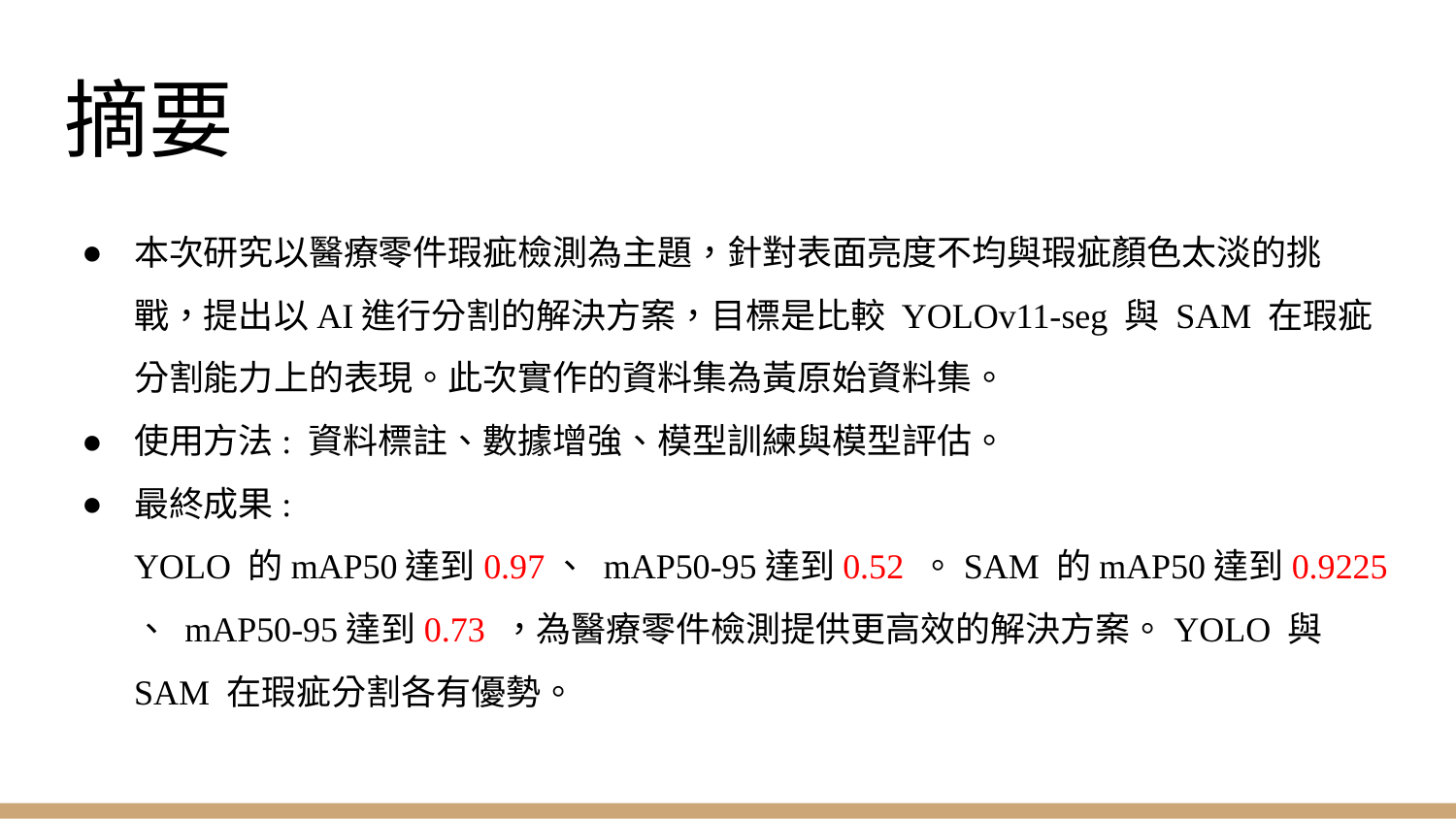

# 摘要
本次研究以醫療零件瑕疵檢測為主題，針對表面亮度不均與瑕疵顏色太淡的挑戰，提出以AI進行分割的解決方案，目標是比較 YOLOv11-seg 與 SAM 在瑕疵分割能力上的表現。此次實作的資料集為黃原始資料集。
使用方法: 資料標註、數據增強、模型訓練與模型評估。
最終成果:
YOLO 的mAP50達到0.97、 mAP50-95達到0.52 。SAM 的mAP50達到0.9225 、 mAP50-95達到0.73 ，為醫療零件檢測提供更高效的解決方案。YOLO 與 SAM 在瑕疵分割各有優勢。